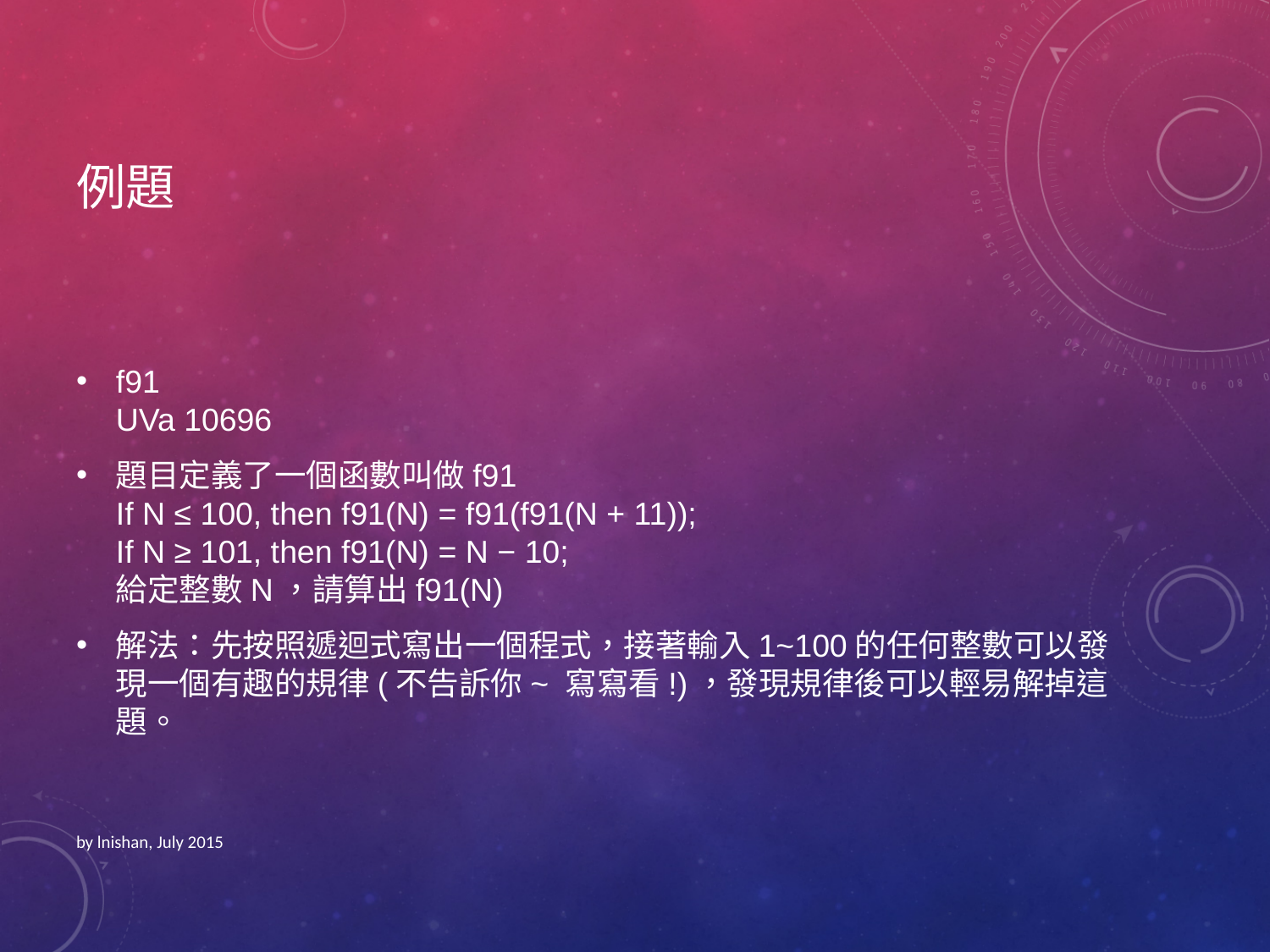

# 例題
f91
UVa 10696
題目定義了一個函數叫做f91
If N ≤ 100, then f91(N) = f91(f91(N + 11));
If N ≥ 101, then f91(N) = N − 10;
給定整數N，請算出f91(N)
解法：先按照遞迴式寫出一個程式，接著輸入1~100的任何整數可以發現一個有趣的規律(不告訴你~ 寫寫看!)，發現規律後可以輕易解掉這題。
by lnishan, July 2015